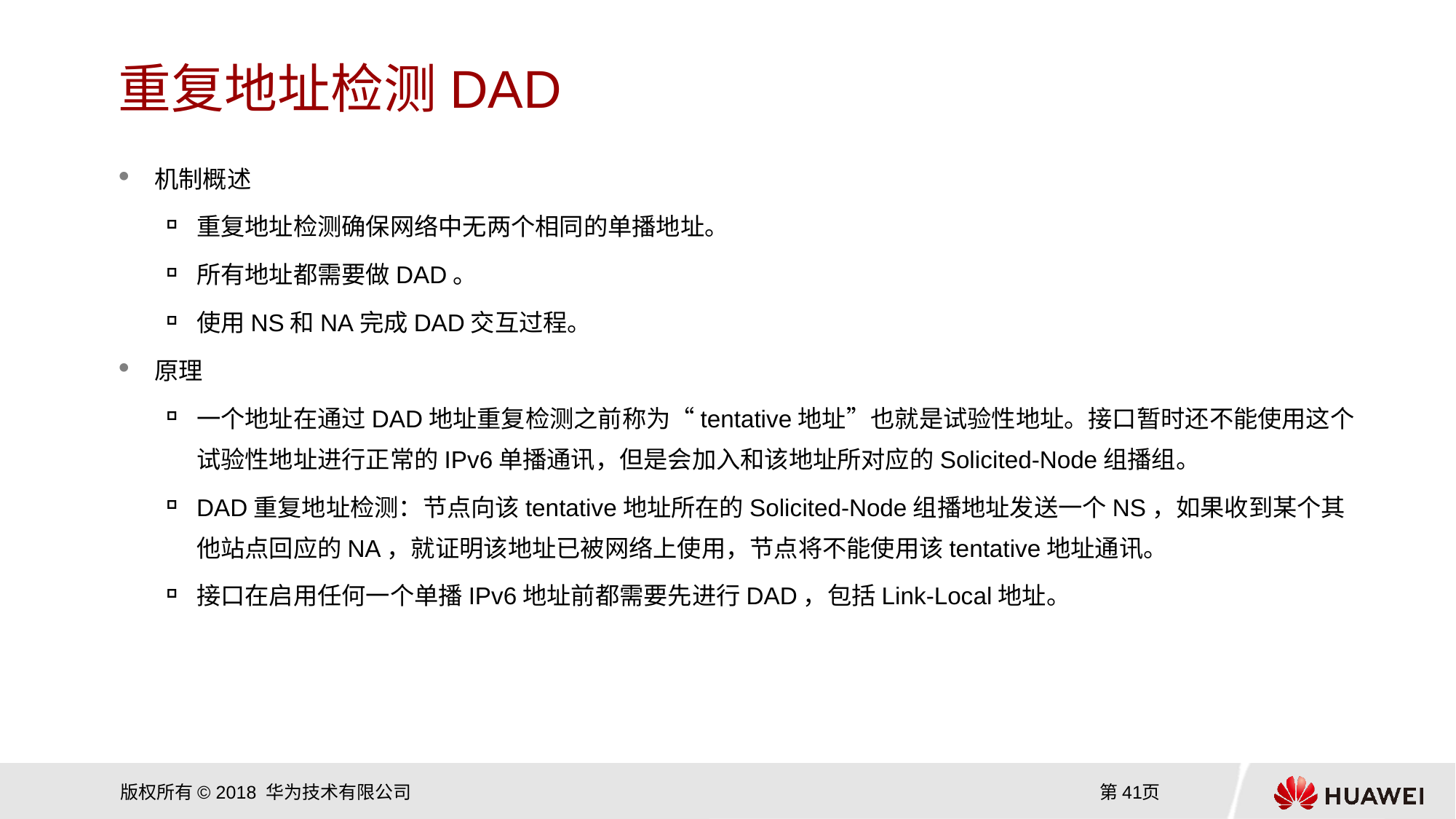

# 重复地址检测DAD
机制概述
重复地址检测确保网络中无两个相同的单播地址。
所有地址都需要做DAD。
使用NS和NA完成DAD交互过程。
原理
一个地址在通过DAD地址重复检测之前称为“tentative地址”也就是试验性地址。接口暂时还不能使用这个试验性地址进行正常的IPv6单播通讯，但是会加入和该地址所对应的Solicited-Node组播组。
DAD重复地址检测：节点向该tentative地址所在的Solicited-Node组播地址发送一个NS，如果收到某个其他站点回应的NA，就证明该地址已被网络上使用，节点将不能使用该tentative地址通讯。
接口在启用任何一个单播IPv6地址前都需要先进行DAD，包括Link-Local地址。